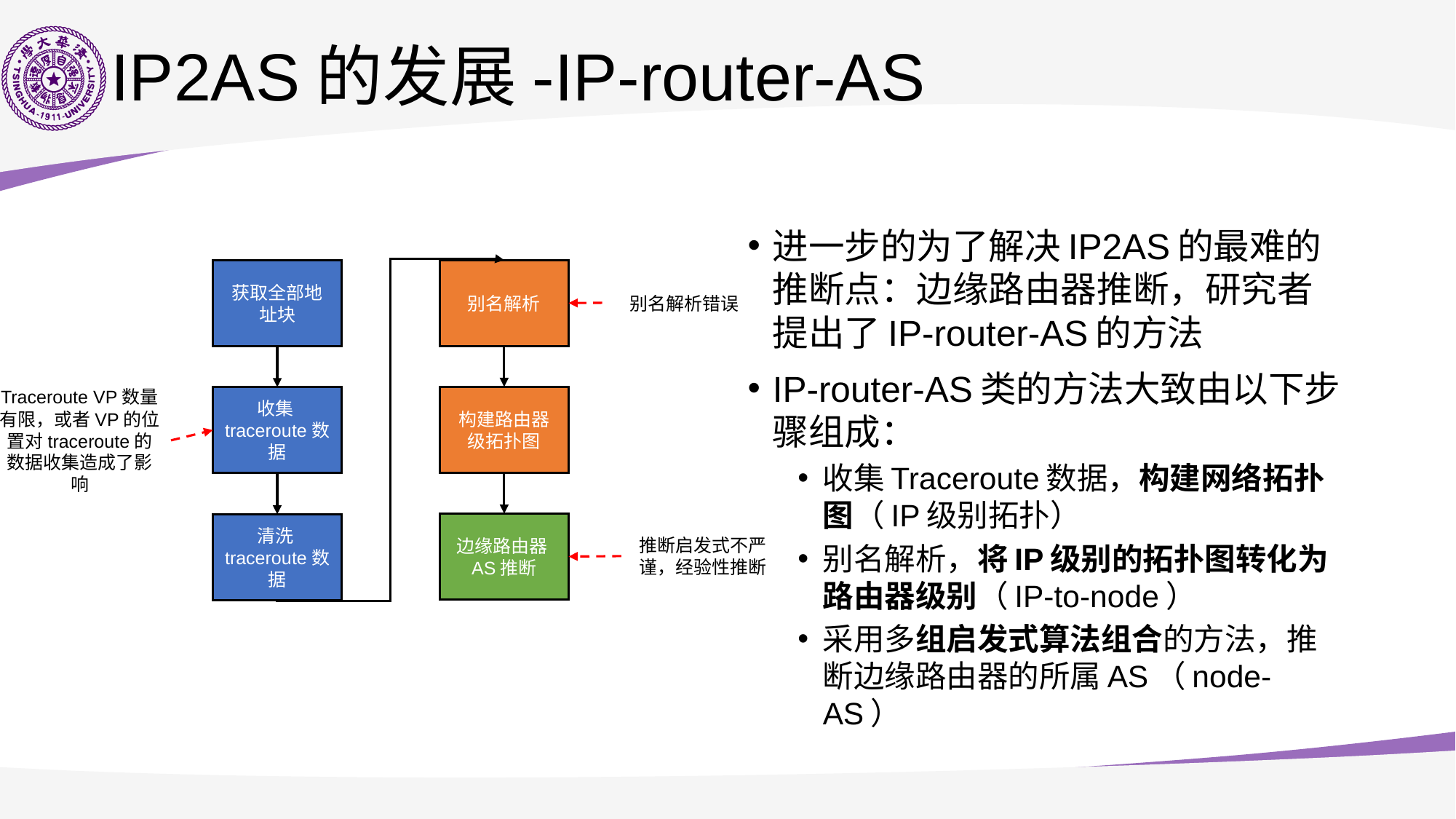

# IP2AS的发展-IP-router-AS
进一步的为了解决IP2AS的最难的推断点：边缘路由器推断，研究者提出了IP-router-AS的方法
IP-router-AS类的方法大致由以下步骤组成：
收集Traceroute数据，构建网络拓扑图（IP级别拓扑）
别名解析，将IP级别的拓扑图转化为路由器级别（IP-to-node）
采用多组启发式算法组合的方法，推断边缘路由器的所属AS（node-AS）
获取全部地址块
别名解析
别名解析错误
Traceroute VP数量有限，或者VP的位置对traceroute的数据收集造成了影响
构建路由器级拓扑图
收集traceroute数据
边缘路由器AS推断
清洗traceroute数据
推断启发式不严谨，经验性推断